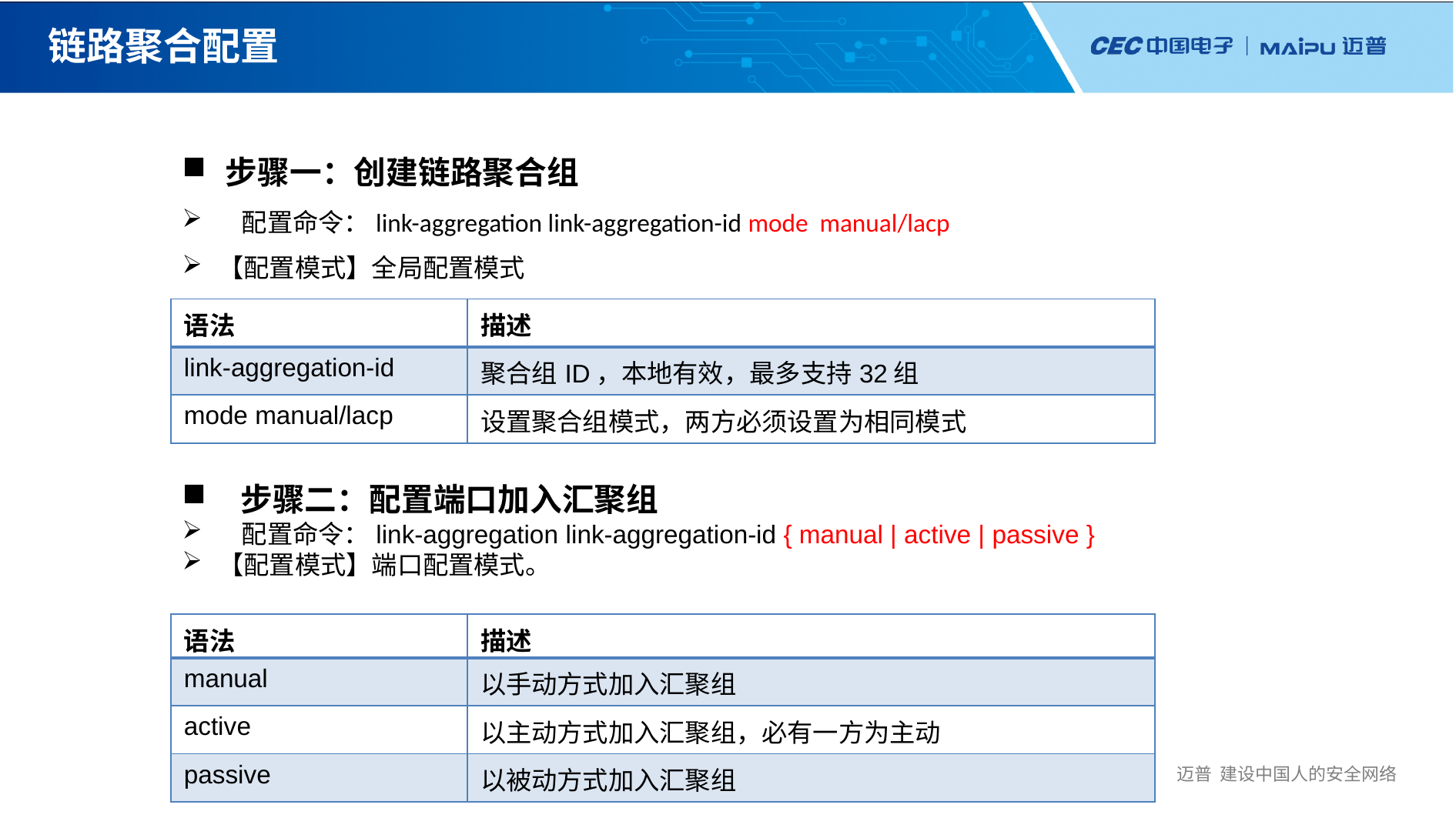

# 链路聚合配置
步骤一：创建链路聚合组
   配置命令：link-aggregation link-aggregation-id mode  manual/lacp
【配置模式】全局配置模式
| 语法 | 描述 |
| --- | --- |
| link-aggregation-id | 聚合组ID，本地有效，最多支持32组 |
| mode manual/lacp | 设置聚合组模式，两方必须设置为相同模式 |
 步骤二：配置端口加入汇聚组
   配置命令：link-aggregation link-aggregation-id { manual | active | passive }
【配置模式】端口配置模式。
| 语法 | 描述 |
| --- | --- |
| manual | 以手动方式加入汇聚组 |
| active | 以主动方式加入汇聚组，必有一方为主动 |
| passive | 以被动方式加入汇聚组 |